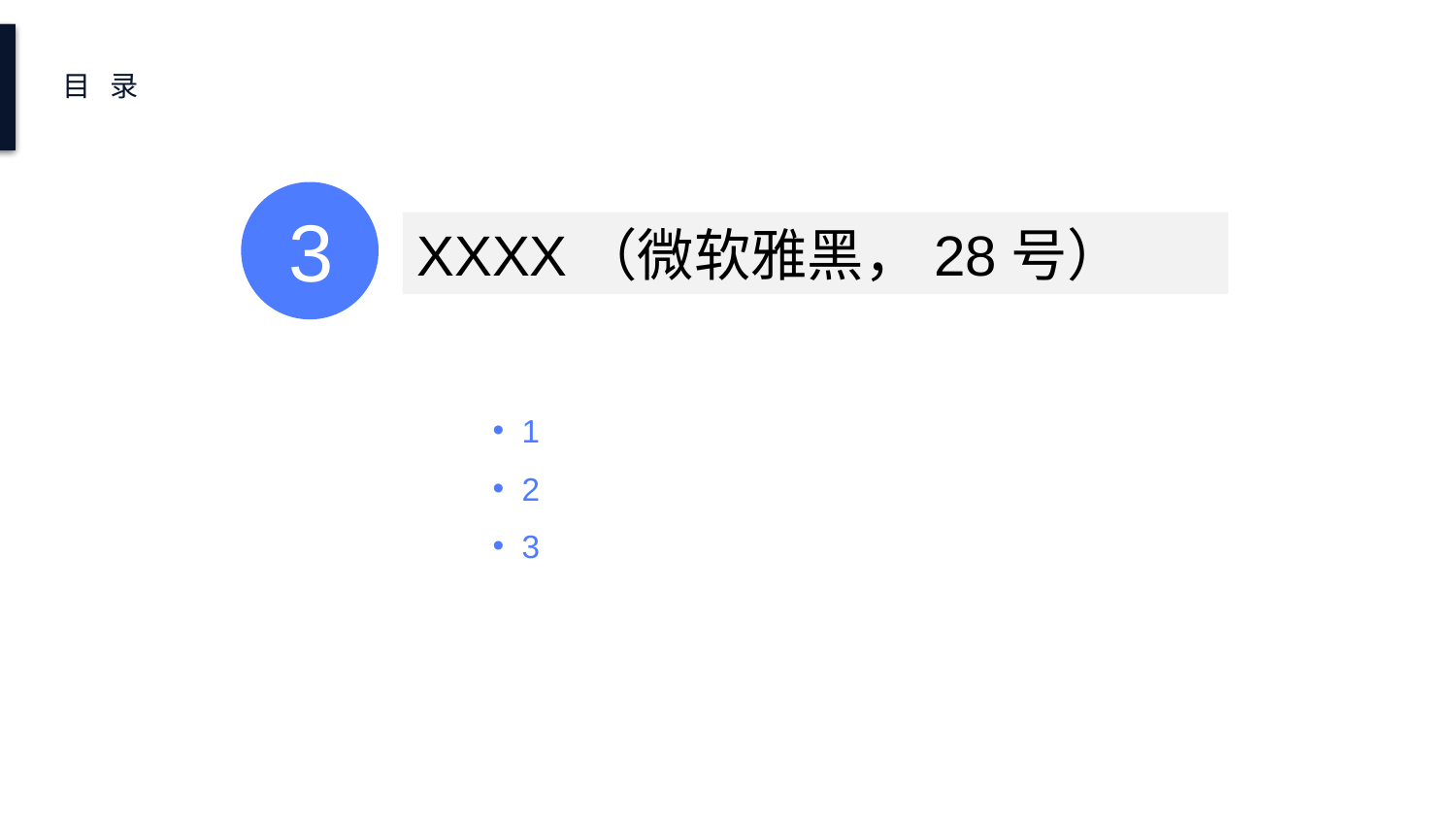

目   录

3
2
XXXX（微软雅黑，28号）
  1
  2
  3